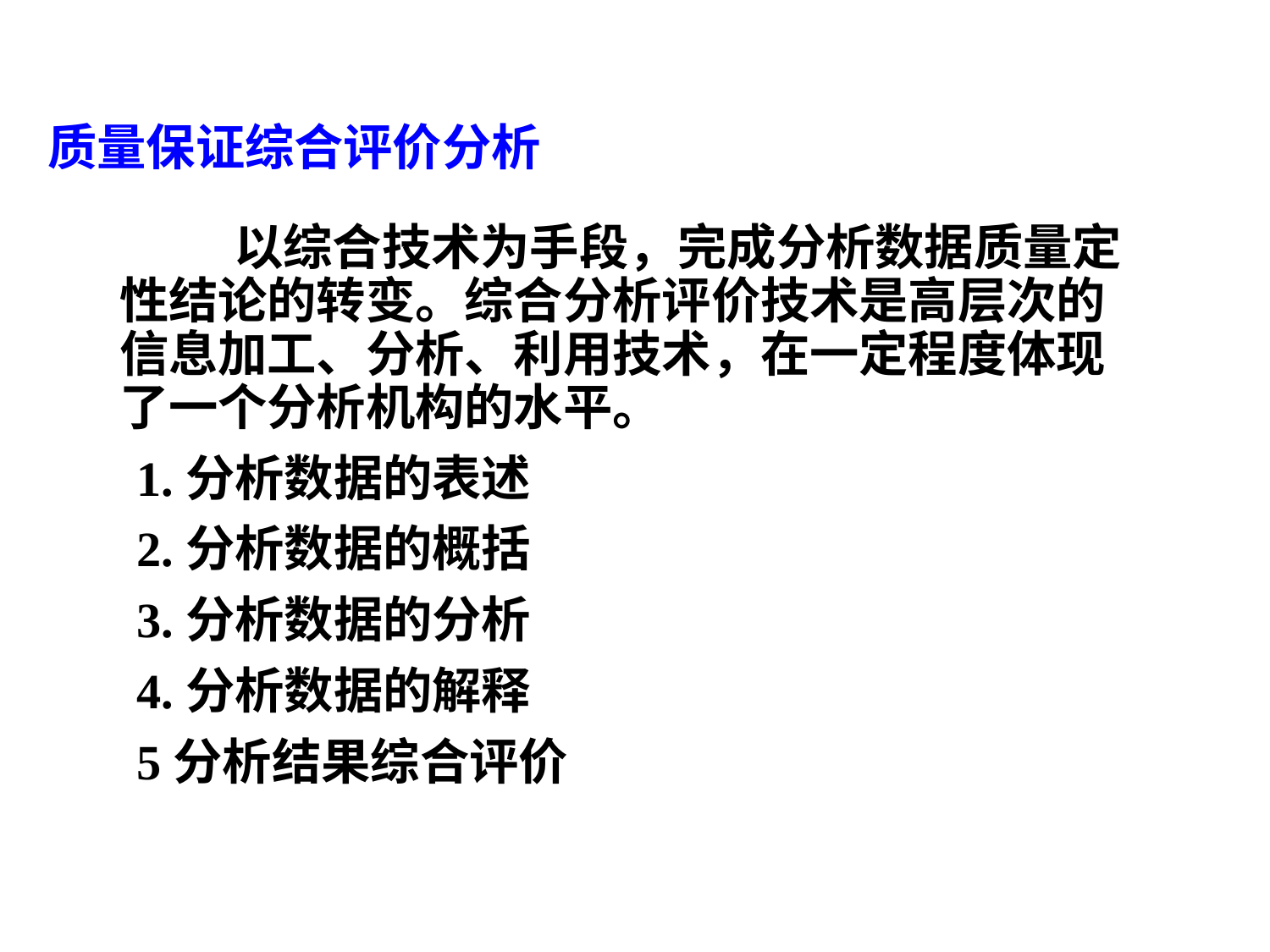

# 质量保证综合评价分析
            以综合技术为手段，完成分析数据质量定性结论的转变。综合分析评价技术是高层次的信息加工、分析、利用技术，在一定程度体现了一个分析机构的水平。
    1.分析数据的表述
    2.分析数据的概括
    3.分析数据的分析
    4.分析数据的解释
    5分析结果综合评价